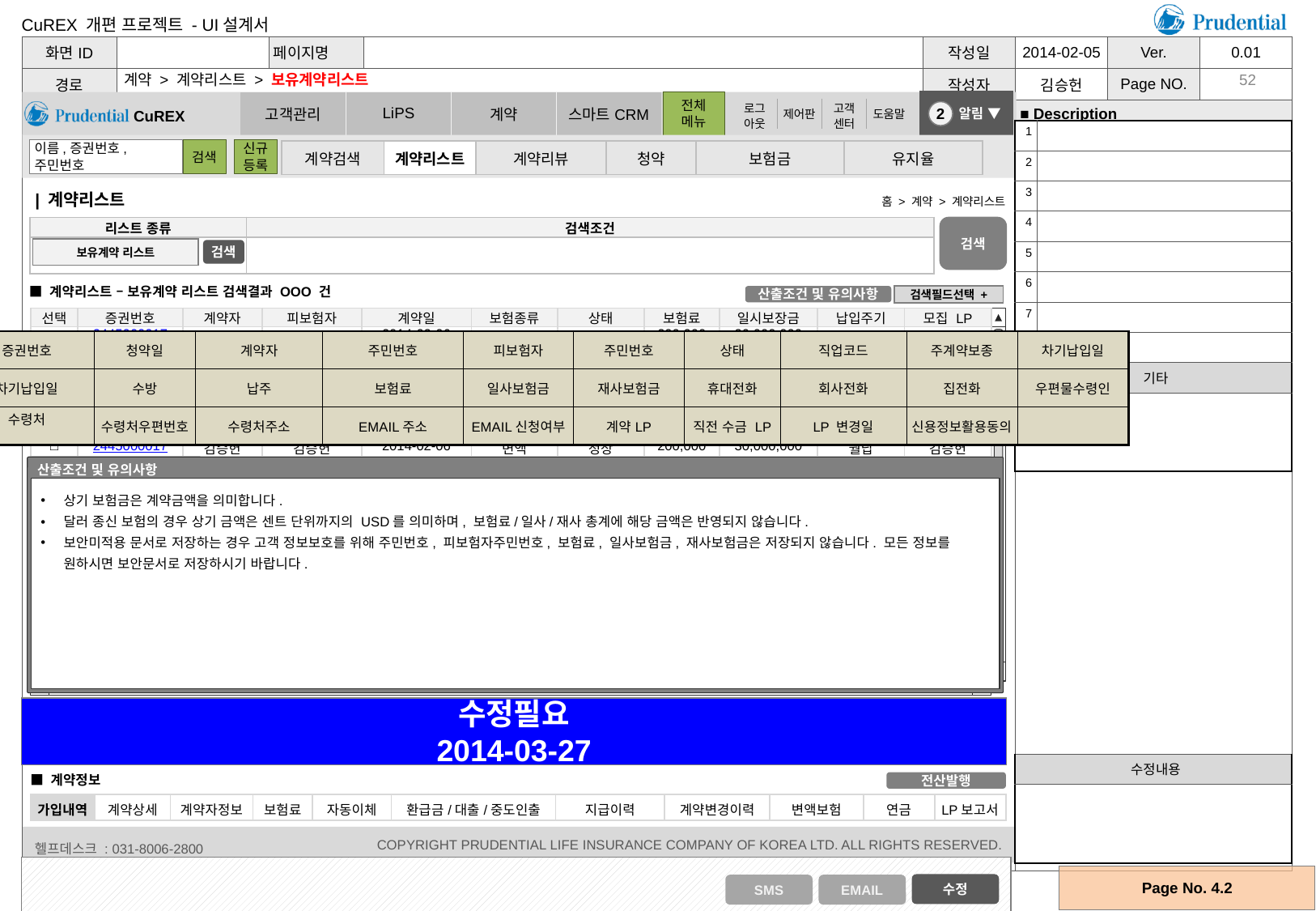

계약 > 계약리스트 > 보유계약리스트
52
| 1 |  |
| --- | --- |
| 2 |  |
| 3 |  |
| 4 |  |
| 5 |  |
| 6 |  |
| 7 |  |
| 8 |  |
| 기타 |  |
|  |  |
| 계약검색 | 계약리스트 | 계약리뷰 | 청약 | 보험금 | 유지율 |
| --- | --- | --- | --- | --- | --- |
| 계약리스트
홈 > 계약 > 계약리스트
검색
| 리스트 종류 | 검색조건 |
| --- | --- |
|  |  |
보유계약 리스트
검색
■ 계약리스트 – 보유계약 리스트 검색결과 OOO 건
검색필드선택 +
산출조건 및 유의사항

| 선택 | 증권번호 | 계약자 | 피보험자 | 계약일 | 보험종류 | 상태 | 보험료 | 일시보장금 | 납입주기 | 모집 LP |
| --- | --- | --- | --- | --- | --- | --- | --- | --- | --- | --- |
| □ | 2445000017 | 김승헌 | 김승헌 | 2014-02-06 | 변액 | 정상 | 200,000 | 30,000,000 | 월납 | 김승헌 |
| □ | 2445000017 | 김승헌 | 김승헌 | 2014-02-06 | 변액 | 정상 | 200,000 | 30,000,000 | 월납 | 김승헌 |
| □ | 2445000017 | 김승헌 | 김승헌 | 2014-02-06 | 변액 | 정상 | 200,000 | 30,000,000 | 월납 | 김승헌 |
| □ | 2445000017 | 김승헌 | 김승헌 | 2014-02-06 | 변액 | 정상 | 200,000 | 30,000,000 | 월납 | 김승헌 |
| □ | 2445000017 | 김승헌 | 김승헌 | 2014-02-06 | 변액 | 정상 | 200,000 | 30,000,000 | 월납 | 김승헌 |
| □ | 2445000017 | 김승헌 | 김승헌 | 2014-02-06 | 변액 | 정상 | 200,000 | 30,000,000 | 월납 | 김승헌 |
| □ | 2445000017 | 김승헌 | 김승헌 | 2014-02-06 | 변액 | 정상 | 200,000 | 30,000,000 | 월납 | 김승헌 |
| □ | 2445000017 | 김승헌 | 김승헌 | 2014-02-06 | 변액 | 정상 | 200,000 | 30,000,000 | 월납 | 김승헌 |
| □ | 2445000017 | 김승헌 | 김승헌 | 2014-02-06 | 변액 | 정상 | 200,000 | 30,000,000 | 월납 | 김승헌 |
| □ | 2445000017 | 김승헌 | 김승헌 | 2014-02-06 | 변액 | 정상 | 200,000 | 30,000,000 | 월납 | 김승헌 |
| □ | 2445000017 | 김승헌 | 김승헌 | 2014-02-06 | 변액 | 정상 | 200,000 | 30,000,000 | 월납 | 김승헌 |
| □ | 2445000017 | 김승헌 | 김승헌 | 2014-02-06 | 변액 | 정상 | 200,000 | 30,000,000 | 월납 | 김승헌 |
| □ | 2445000017 | 김승헌 | 김승헌 | 2014-02-06 | 변액 | 정상 | 200,000 | 30,000,000 | 월납 | 김승헌 |
| □ | 2445000017 | 김승헌 | 김승헌 | 2014-02-06 | 변액 | 정상 | 200,000 | 30,000,000 | 월납 | 김승헌 |
| □ | 2445000017 | 김승헌 | 김승헌 | 2014-02-06 | 변액 | 정상 | 200,000 | 30,000,000 | 월납 | 김승헌 |
| □ | 2445000017 | 김승헌 | 김승헌 | 2014-02-06 | 변액 | 정상 | 200,000 | 30,000,000 | 월납 | 김승헌 |
| □ | 2445000017 | 김승헌 | 김승헌 | 2014-02-06 | 변액 | 정상 | 200,000 | 30,000,000 | 월납 | 김승헌 |
| □ | 2445000017 | 김승헌 | 김승헌 | 2014-02-06 | 변액 | 정상 | 200,000 | 30,000,000 | 월납 | 김승헌 |
| □ | 2445000017 | 김승헌 | 김승헌 | 2014-02-06 | 변액 | 정상 | 200,000 | 30,000,000 | 월납 | 김승헌 |
| 선택 | 증권번호 | 청약일 | 계약자 | 주민번호 | 피보험자 | 주민번호 | 상태 | 직업코드 | 주계약보종 | 차기납입일 |
| --- | --- | --- | --- | --- | --- | --- | --- | --- | --- | --- |
|  | 차기납입일 | 수방 | 납주 | 보험료 | 일사보험금 | 재사보험금 | 휴대전화 | 회사전화 | 집전화 | 우편물수령인 |
|  | 수령처 | 수령처우편번호 | 수령처주소 | EMAIL주소 | EMAIL신청여부 | 계약LP | 직전 수금 LP | LP 변경일 | 신용정보활용동의 |  |
산출조건 및 유의사항

상기 보험금은 계약금액을 의미합니다.
달러 종신 보험의 경우 상기 금액은 센트 단위까지의 USD를 의미하며, 보험료/일사/재사 총계에 해당 금액은 반영되지 않습니다.
보안미적용 문서로 저장하는 경우 고객 정보보호를 위해 주민번호, 피보험자주민번호, 보험료, 일사보험금, 재사보험금은 저장되지 않습니다. 모든 정보를 원하시면 보안문서로 저장하시기 바랍니다.

수정필요
2014-03-27
| 보험료 총계 | 일사 총계 | 재사 총계 |
| --- | --- | --- |
|  |  |  |
| 수정내용 |
| --- |
|  |
■ 계약정보
전산발행
| 가입내역 | 계약상세 | 계약자정보 | 보험료 | 자동이체 | 환급금/대출/중도인출 | 지급이력 | 계약변경이력 | 변액보험 | 연금 | LP보고서 |
| --- | --- | --- | --- | --- | --- | --- | --- | --- | --- | --- |

Page No. 4.2
수정
SMS
EMAIL